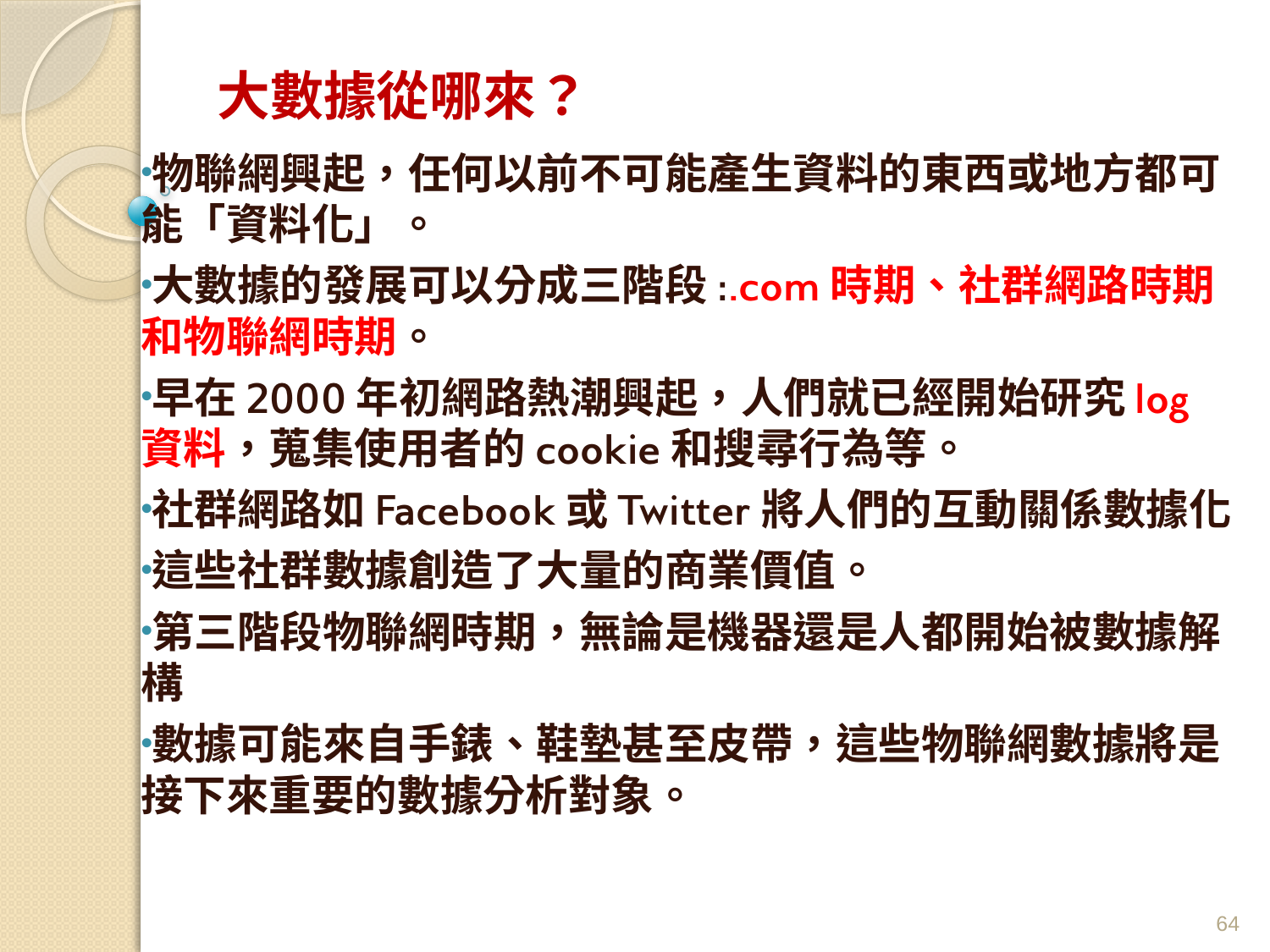

# 大數據從哪來？
物聯網興起，任何以前不可能產生資料的東西或地方都可能「資料化」。
大數據的發展可以分成三階段:.com時期、社群網路時期和物聯網時期。
早在2000年初網路熱潮興起，人們就已經開始研究log資料，蒐集使用者的cookie和搜尋行為等。
社群網路如Facebook或Twitter將人們的互動關係數據化
這些社群數據創造了大量的商業價值。
第三階段物聯網時期，無論是機器還是人都開始被數據解構
數據可能來自手錶、鞋墊甚至皮帶，這些物聯網數據將是接下來重要的數據分析對象。
64